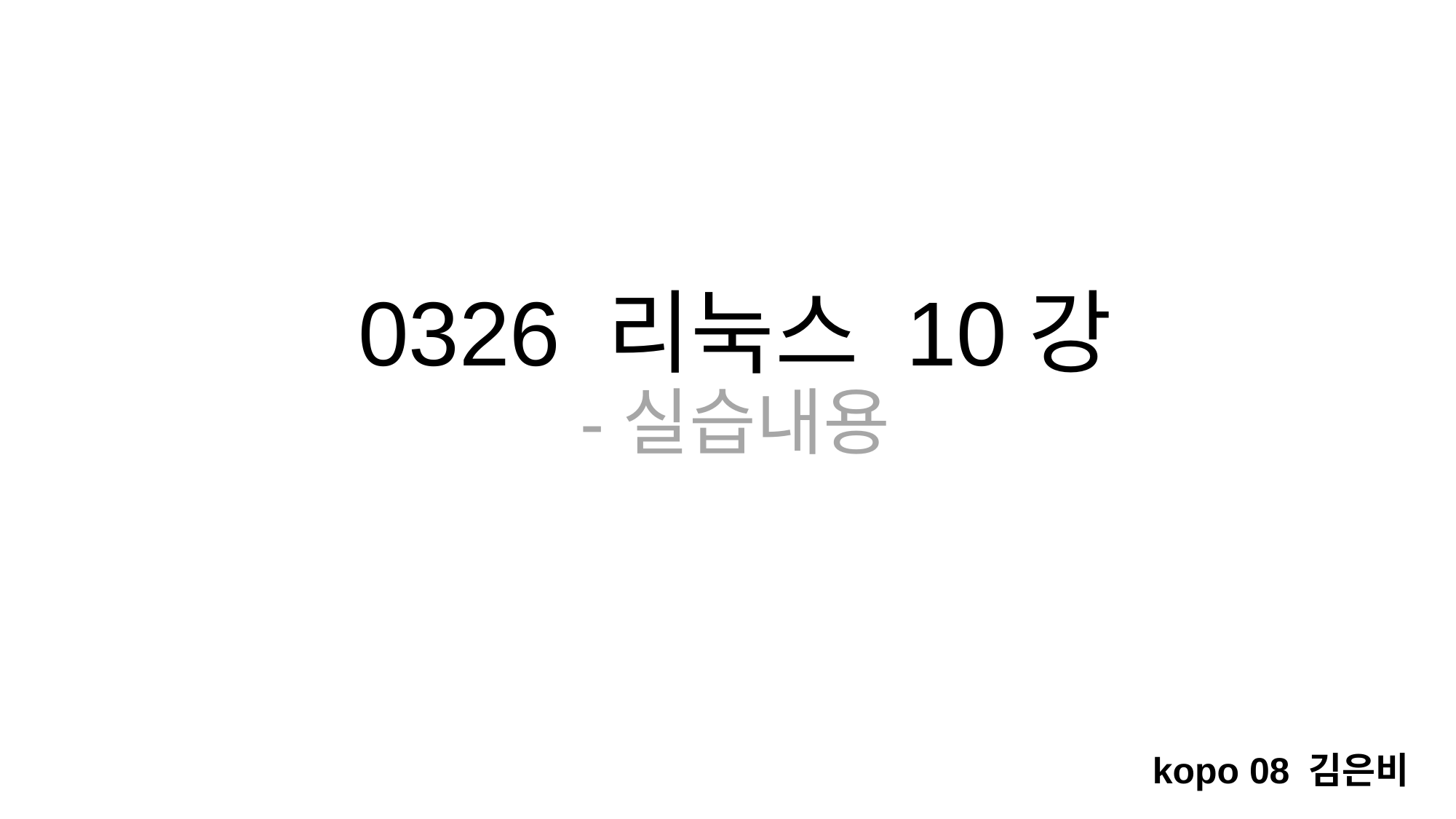

# 0326 리눅스 10강 -실습내용
kopo 08 김은비